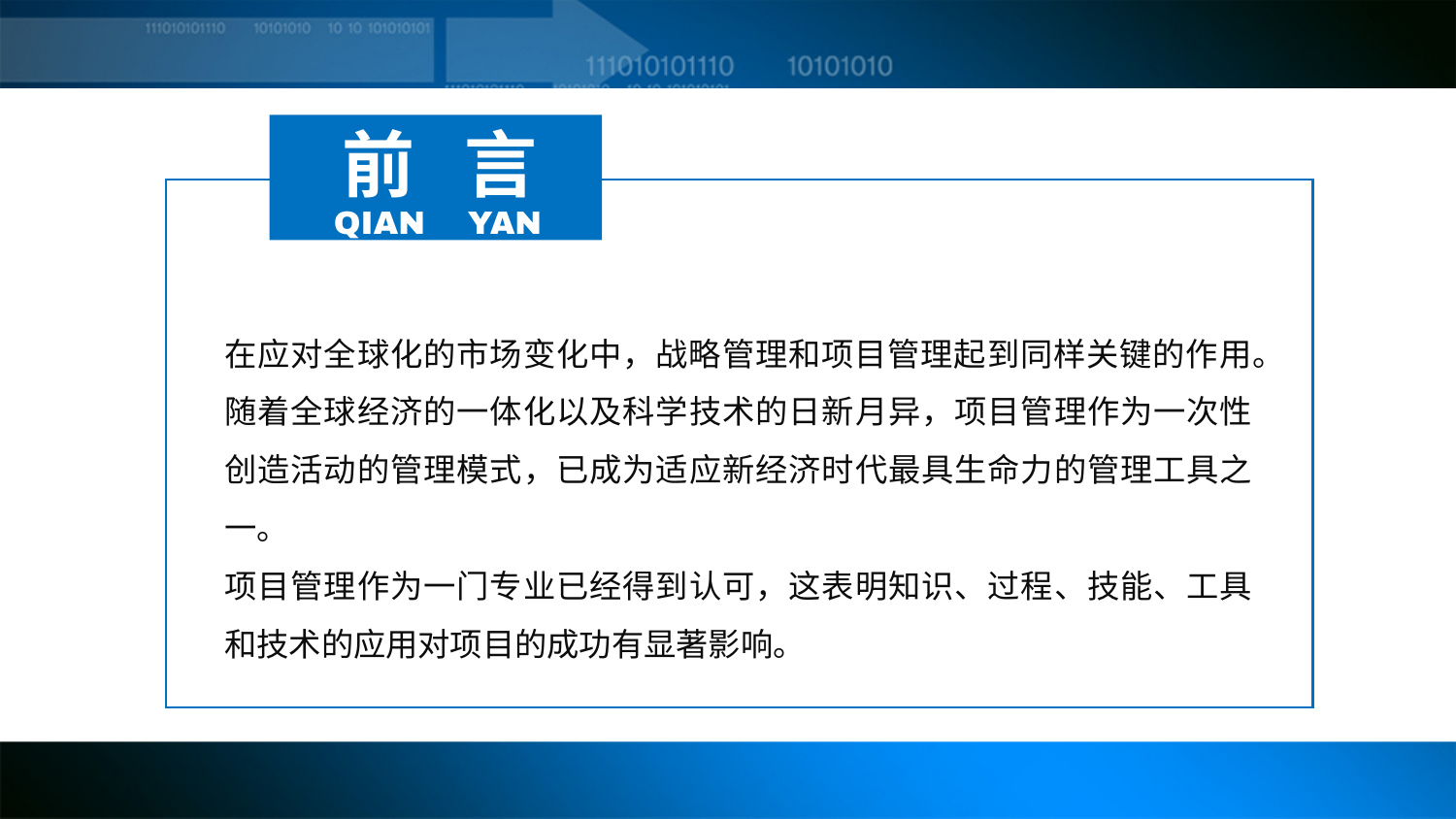

前   言

QIAN    YAN

在应对全球化的市场变化中，战略管理和项目管理起到同样关键的作用。随着全球经济的一体化以及科学技术的日新月异，项目管理作为一次性创造活动的管理模式，已成为适应新经济时代最具生命力的管理工具之一。
项目管理作为一门专业已经得到认可，这表明知识、过程、技能、工具和技术的应用对项目的成功有显著影响。